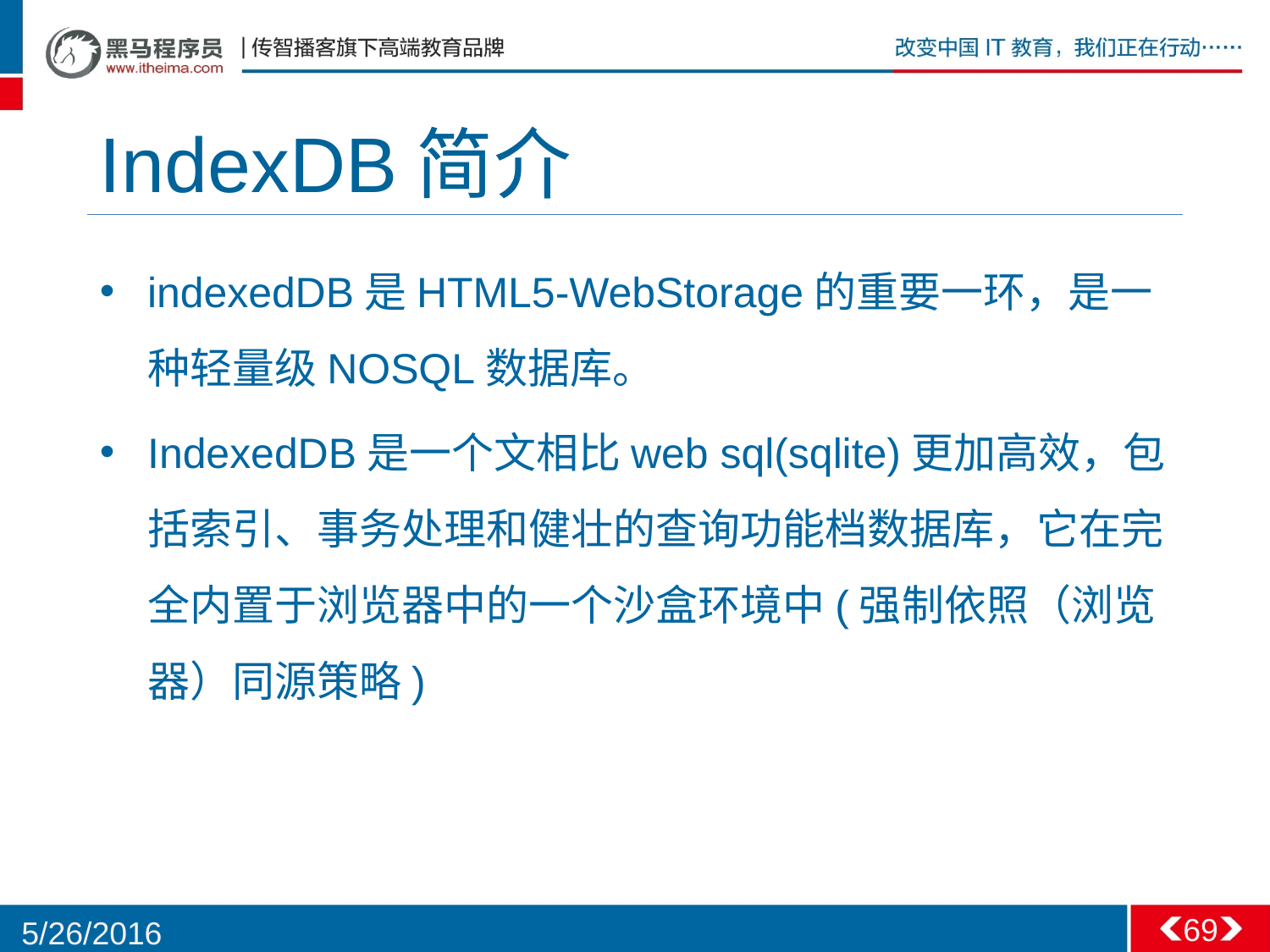

# IndexDB简介
indexedDB是HTML5-WebStorage的重要一环，是一种轻量级NOSQL数据库。
IndexedDB是一个文相比web sql(sqlite)更加高效，包括索引、事务处理和健壮的查询功能档数据库，它在完全内置于浏览器中的一个沙盒环境中(强制依照（浏览器）同源策略)
69

5/26/2016